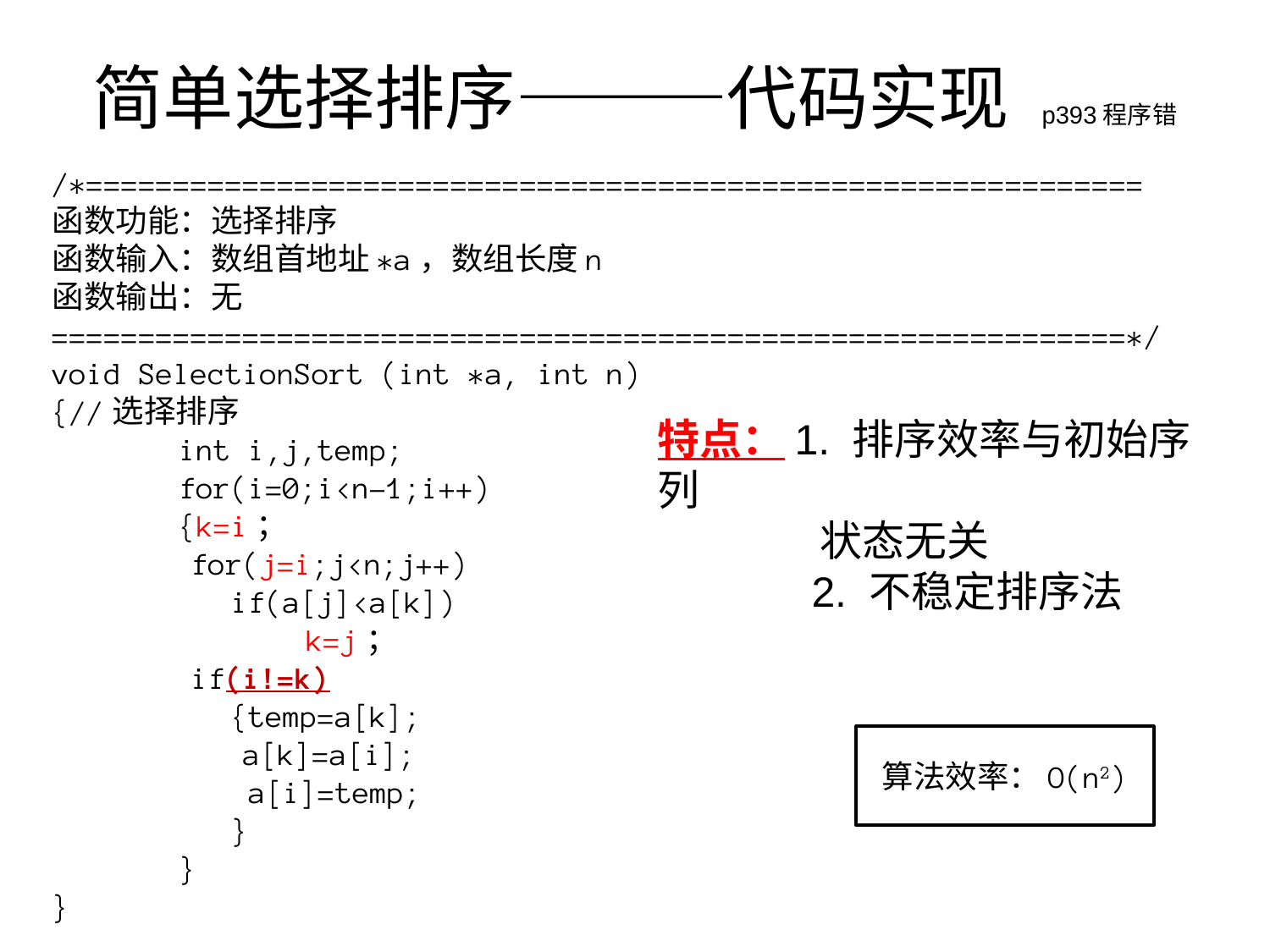

# 简单选择排序———代码实现 p393程序错
/*=============================================================
函数功能：选择排序
函数输入：数组首地址*a，数组长度n
函数输出：无
==============================================================*/
void SelectionSort (int *a, int n)
{//选择排序
	int i,j,temp;
	for(i=0;i<n-1;i++)
	{k=i；
        for(j=i;j<n;j++)
	   if(a[j]<a[k])
		k=j；
        if(i!=k)
	   {temp=a[k];
           a[k]=a[i];
	    a[i]=temp;
	   }
	}
}

特点：1. 排序效率与初始序列
                状态无关
             2. 不稳定排序法

算法效率：O(n2)